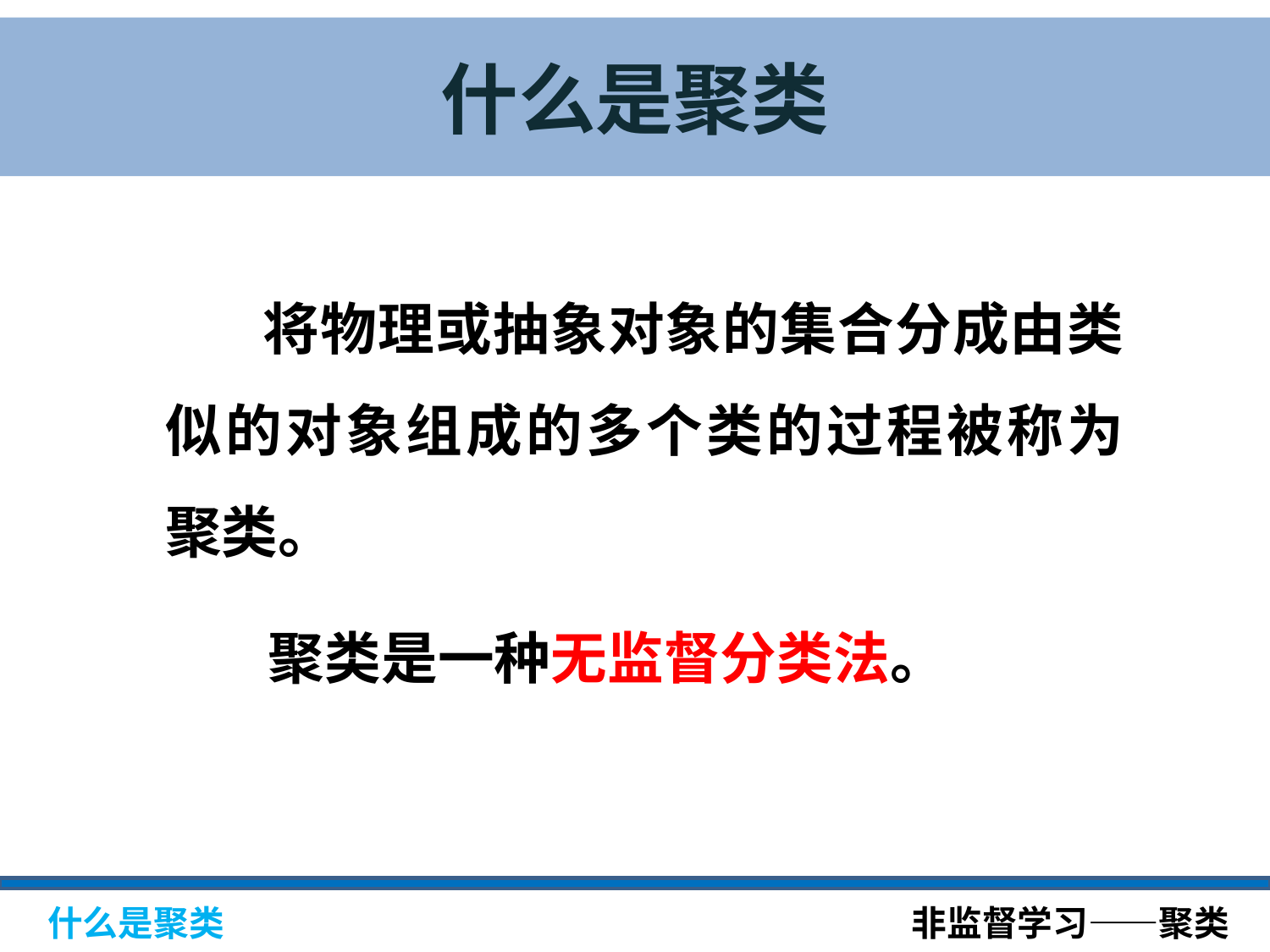

# 什么是聚类
      将物理或抽象对象的集合分成由类似的对象组成的多个类的过程被称为聚类。
    聚类是一种无监督分类法。

非监督学习——聚类
什么是聚类